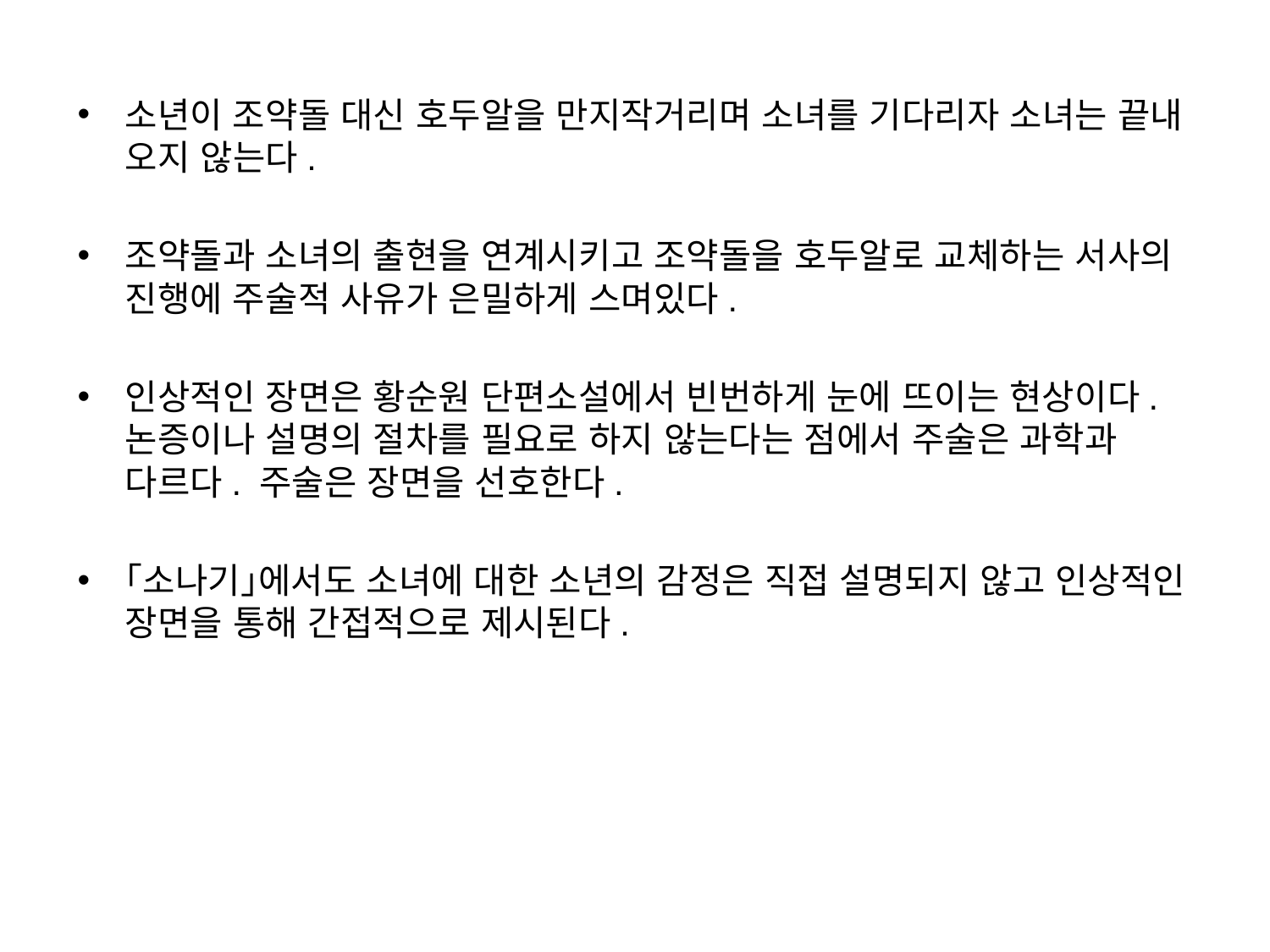

소년이 조약돌 대신 호두알을 만지작거리며 소녀를 기다리자 소녀는 끝내 오지 않는다.

조약돌과 소녀의 출현을 연계시키고 조약돌을 호두알로 교체하는 서사의 진행에 주술적 사유가 은밀하게 스며있다.

인상적인 장면은 황순원 단편소설에서 빈번하게 눈에 뜨이는 현상이다. 논증이나 설명의 절차를 필요로 하지 않는다는 점에서 주술은 과학과 다르다. 주술은 장면을 선호한다.

｢소나기｣에서도 소녀에 대한 소년의 감정은 직접 설명되지 않고 인상적인 장면을 통해 간접적으로 제시된다.